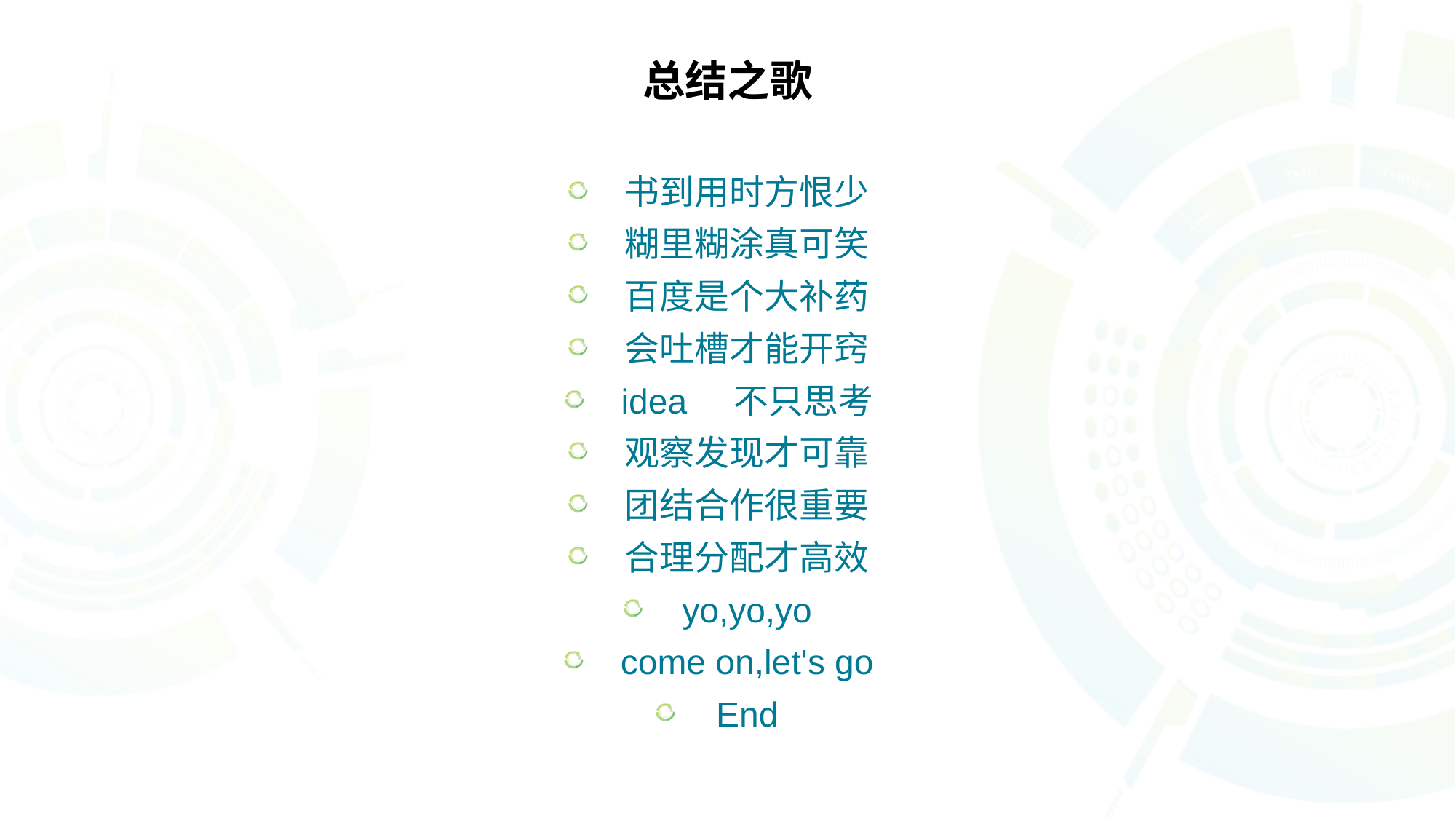

# 总结之歌
书到用时方恨少
糊里糊涂真可笑
百度是个大补药
会吐槽才能开窍
idea    不只思考
观察发现才可靠
团结合作很重要
合理分配才高效
yo,yo,yo
come on,let's go
End